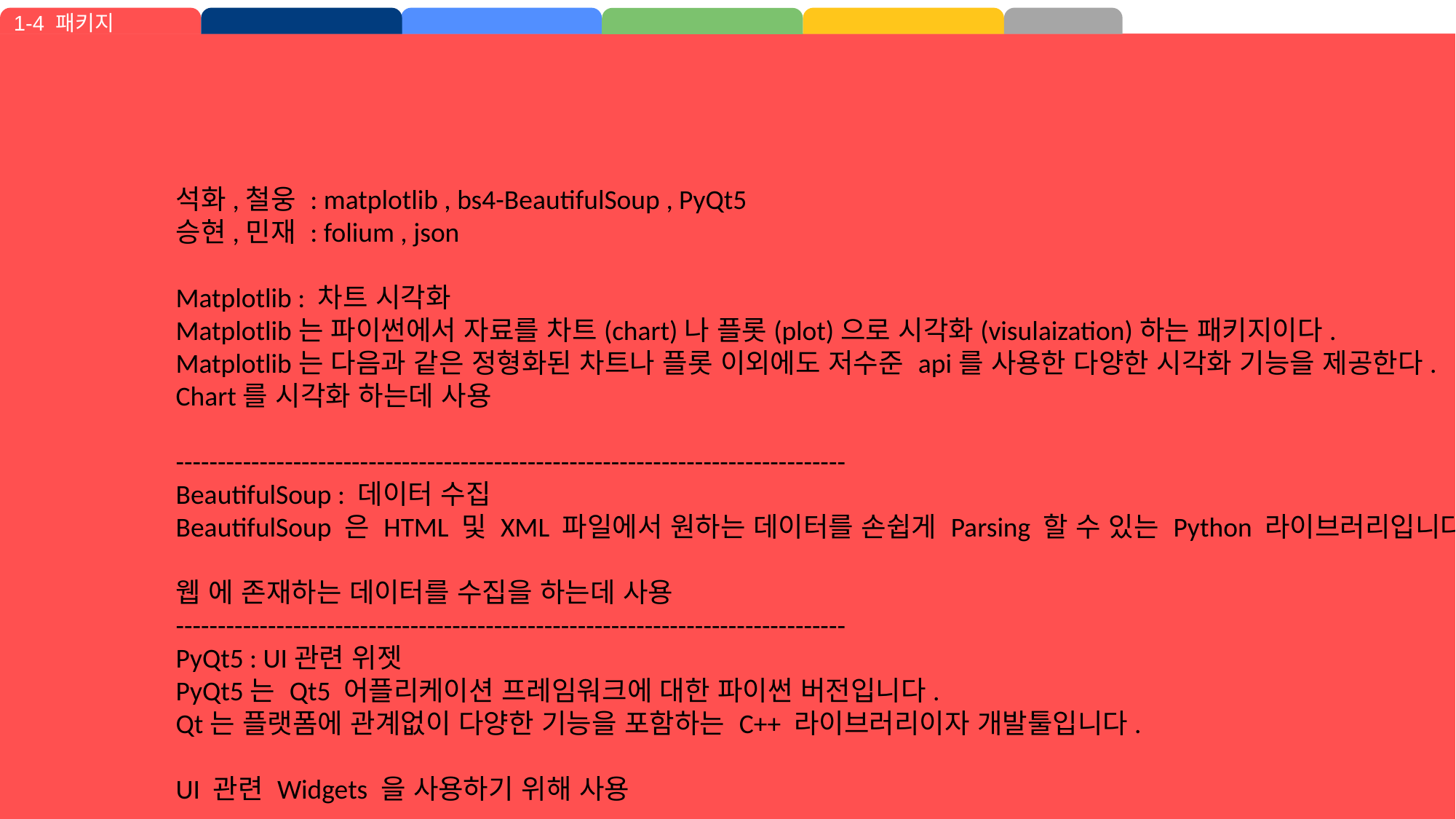

1-4 패키지

석화,철웅 : matplotlib , bs4-BeautifulSoup , PyQt5
승현,민재 : folium , json

Matplotlib : 차트 시각화
Matplotlib는 파이썬에서 자료를 차트(chart)나 플롯(plot)으로 시각화(visulaization)하는 패키지이다.
Matplotlib는 다음과 같은 정형화된 차트나 플롯 이외에도 저수준 api를 사용한 다양한 시각화 기능을 제공한다.
Chart를 시각화 하는데 사용

--------------------------------------------------------------------------------
BeautifulSoup : 데이터 수집
BeautifulSoup 은 HTML 및 XML 파일에서 원하는 데이터를 손쉽게 Parsing 할 수 있는 Python 라이브러리입니다.

웹 에 존재하는 데이터를 수집을 하는데 사용
--------------------------------------------------------------------------------
PyQt5 : UI관련 위젯
PyQt5는 Qt5 어플리케이션 프레임워크에 대한 파이썬 버전입니다.
Qt는 플랫폼에 관계없이 다양한 기능을 포함하는 C++ 라이브러리이자 개발툴입니다.

UI 관련 Widgets 을 사용하기 위해 사용

--------------------------------------------------------------------------------
Folium
Folium은 Leaflet.js를 이용하여 위치 좌표계 값을 지도 위에 시각화할 수 있다.

왜썻는지
지도를 시각화 하기 위해 사용하였고 자동으로 html 파일로 변환하여 지도에 색상 설정 가능

--------------------------------------------------------------------------------

JSON
JavaScript Object Notation라는 의미의 축약어로
데이터를 저장하거나 전송할 때 많이 사용되는 경량의 DATA 교환 형식
이 형식은 사람이 읽고 쓰기에 용이하며, 기계가 분석하고 생성함에도 용이하다.

지도에 대한 세세한 디테일(크기, 구역, 범위) 설정하기 위해 사용